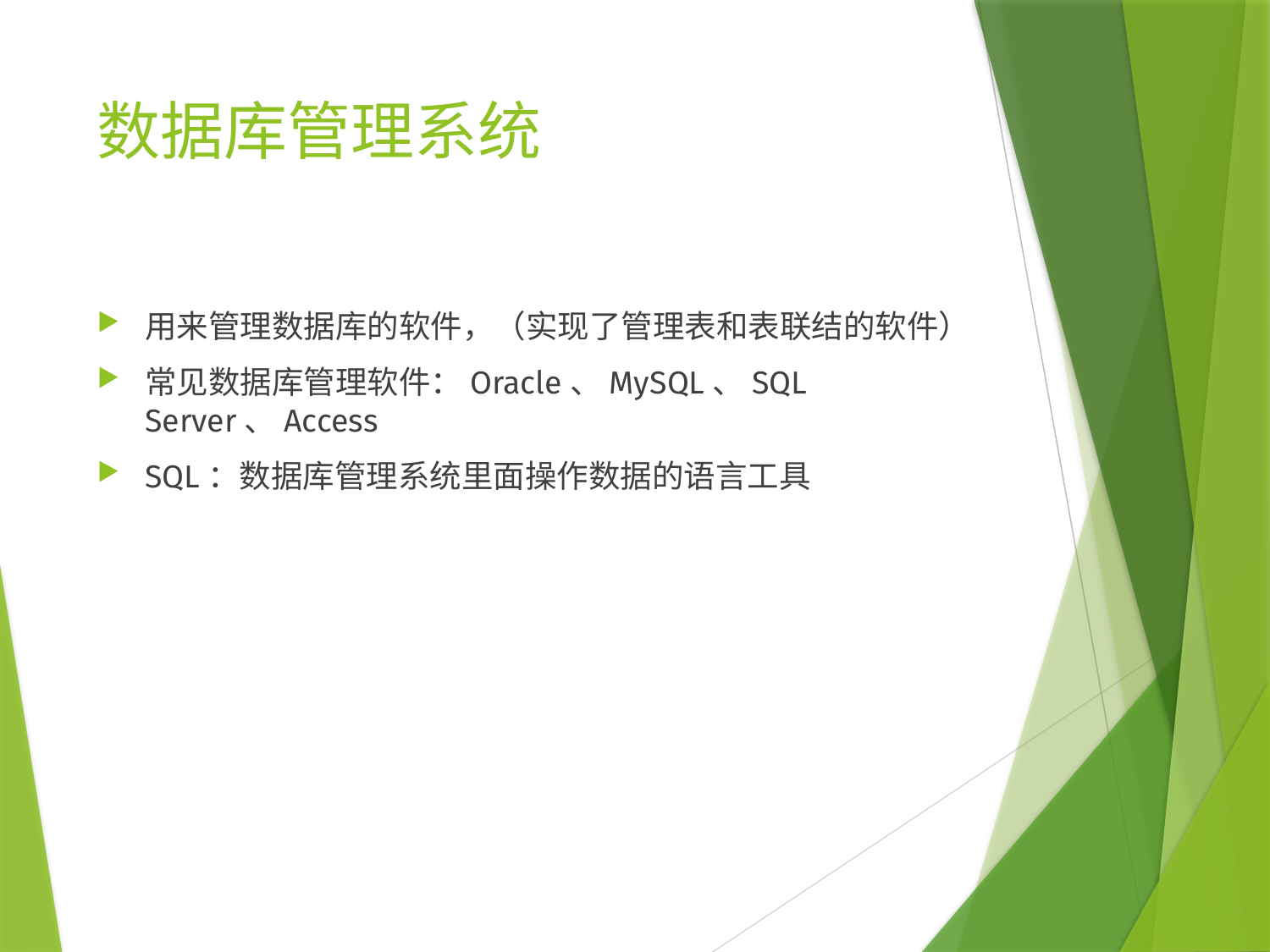

# 数据库管理系统
用来管理数据库的软件，（实现了管理表和表联结的软件）
常见数据库管理软件：Oracle、MySQL、SQL Server、Access
SQL：数据库管理系统里面操作数据的语言工具